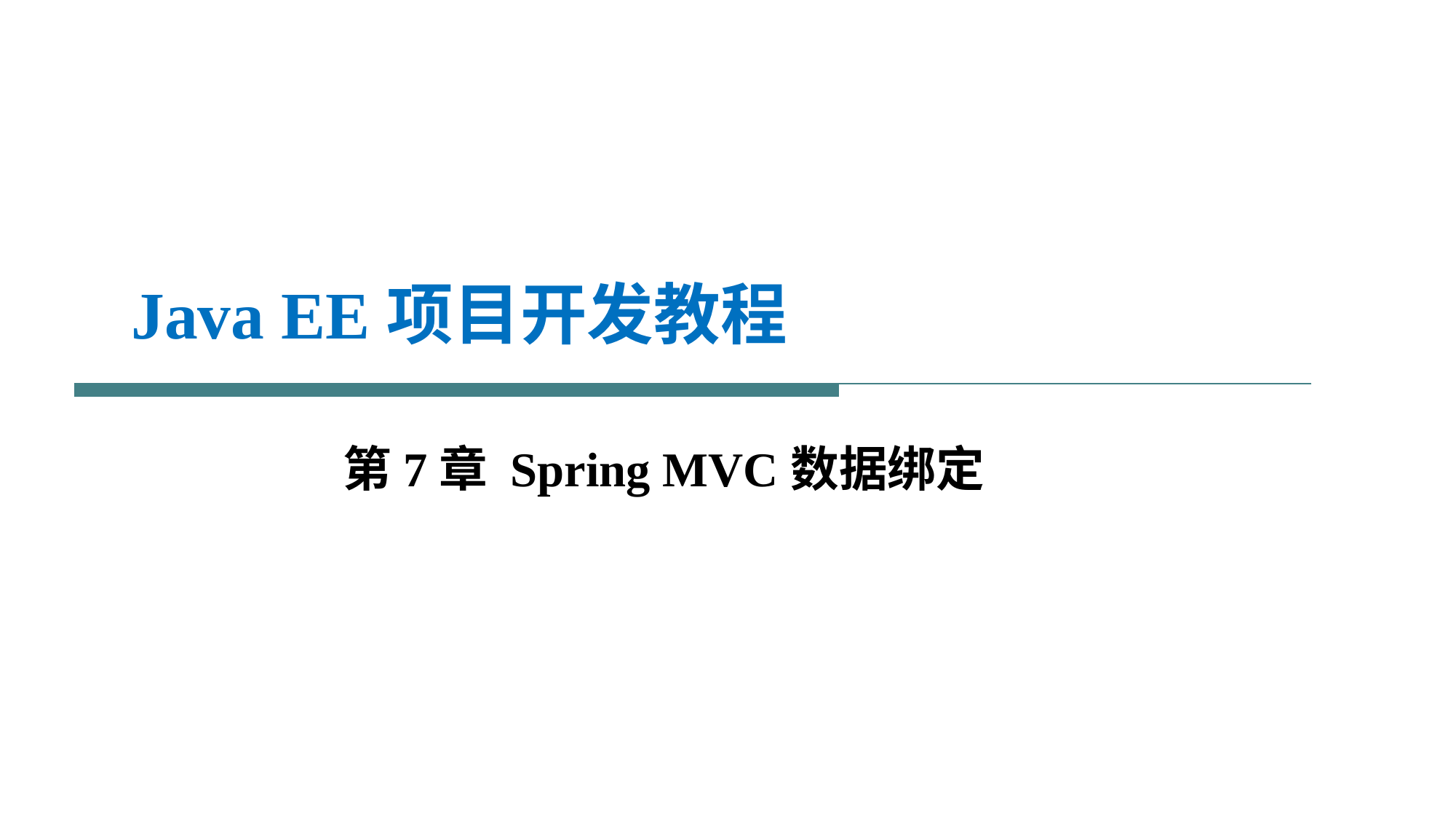

# Java EE项目开发教程
第7章 Spring MVC数据绑定
1